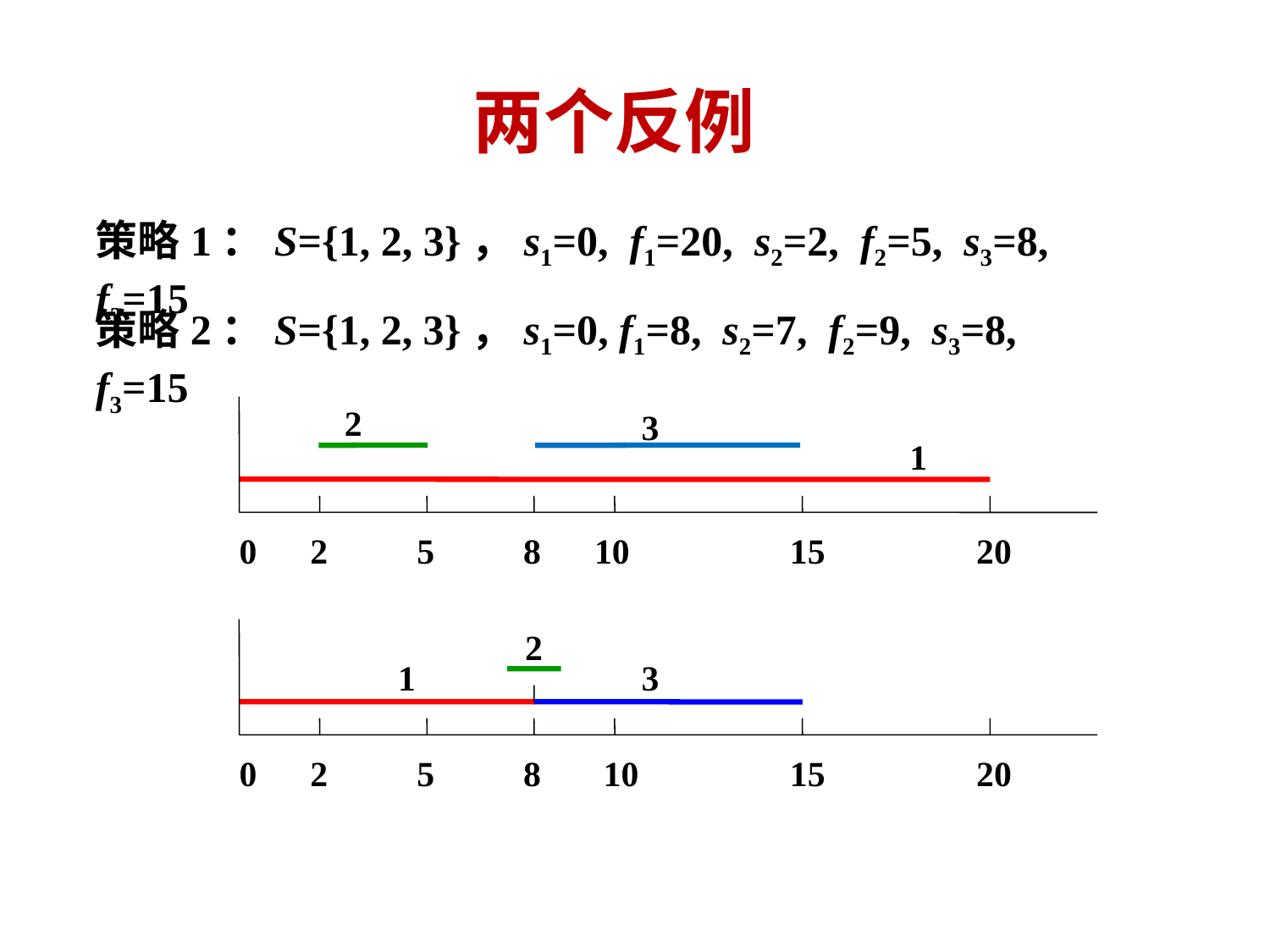

# 两个反例
策略1：S={1, 2, 3}，s1=0,  f1=20,  s2=2,  f2=5,  s3=8,  f3=15
策略2：S={1, 2, 3}，s1=0, f1=8,  s2=7,  f2=9,  s3=8,  f3=15

0      2          5          8      10                  15                 20

2
3
1

0      2          5          8       10                 15                 20
  2
1
3